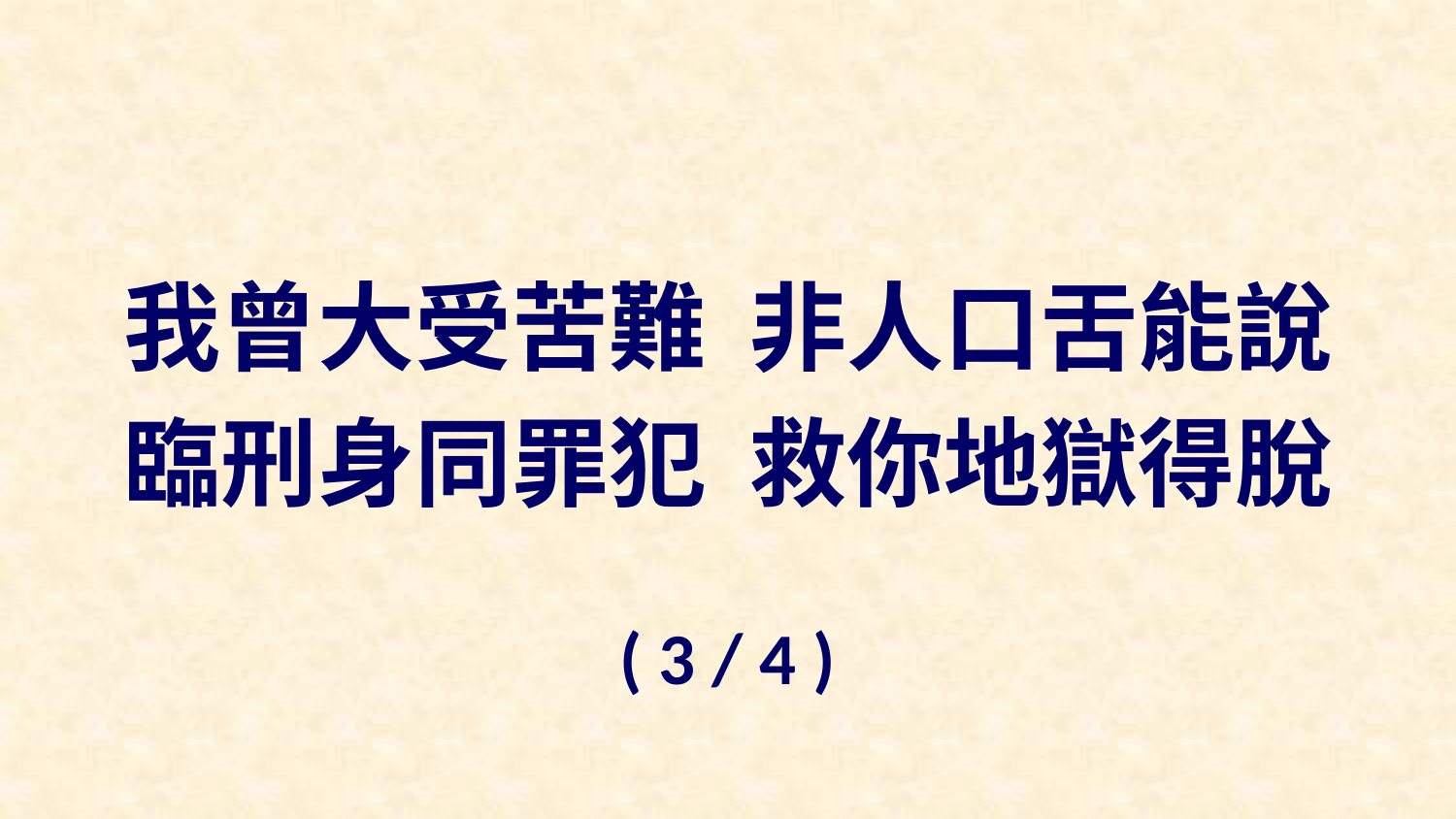

我曾大受苦難  非人口舌能說
臨刑身同罪犯  救你地獄得脫
( 3 / 4 )